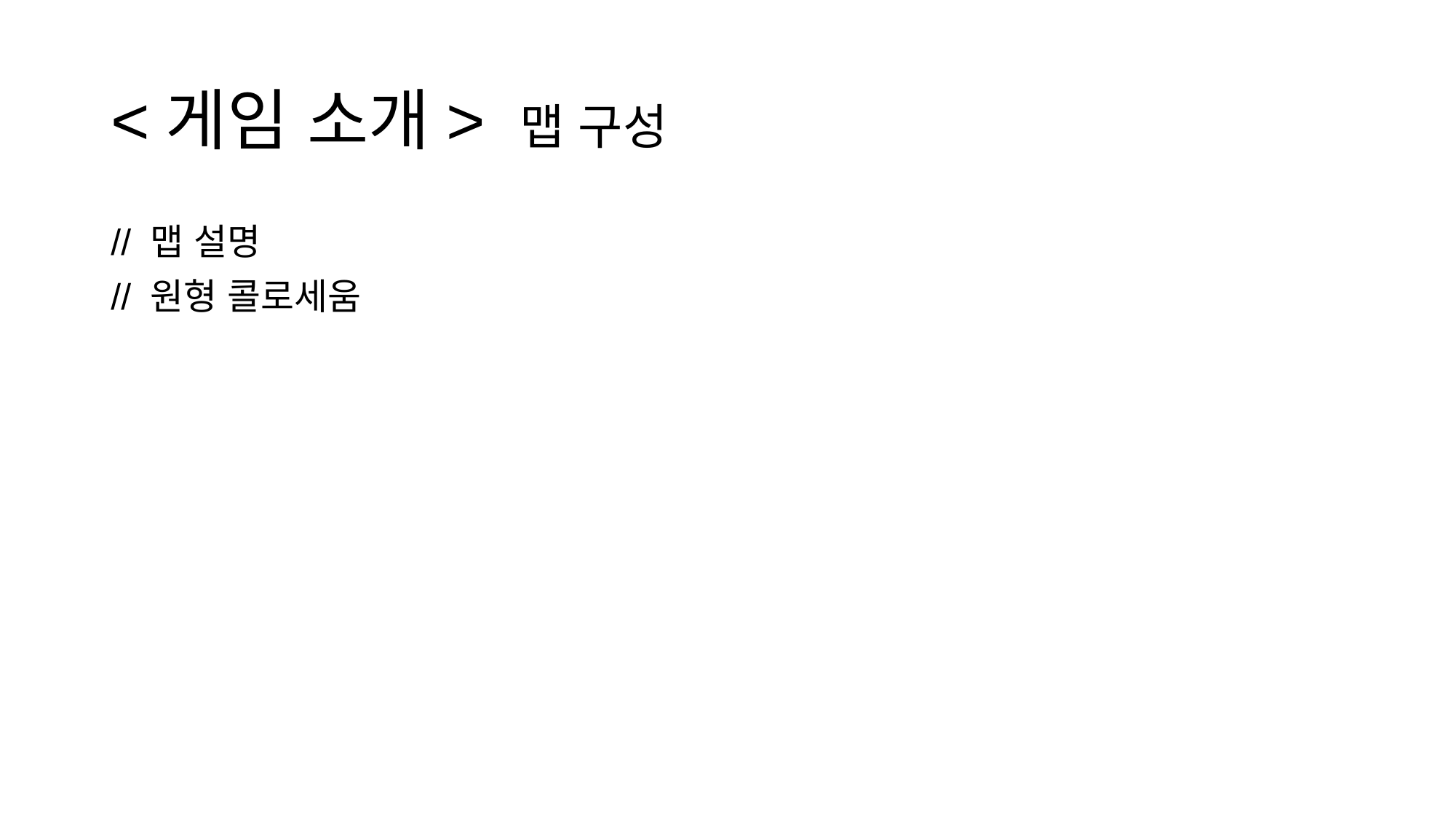

# <게임 소개> 맵 구성
// 맵 설명
// 원형 콜로세움